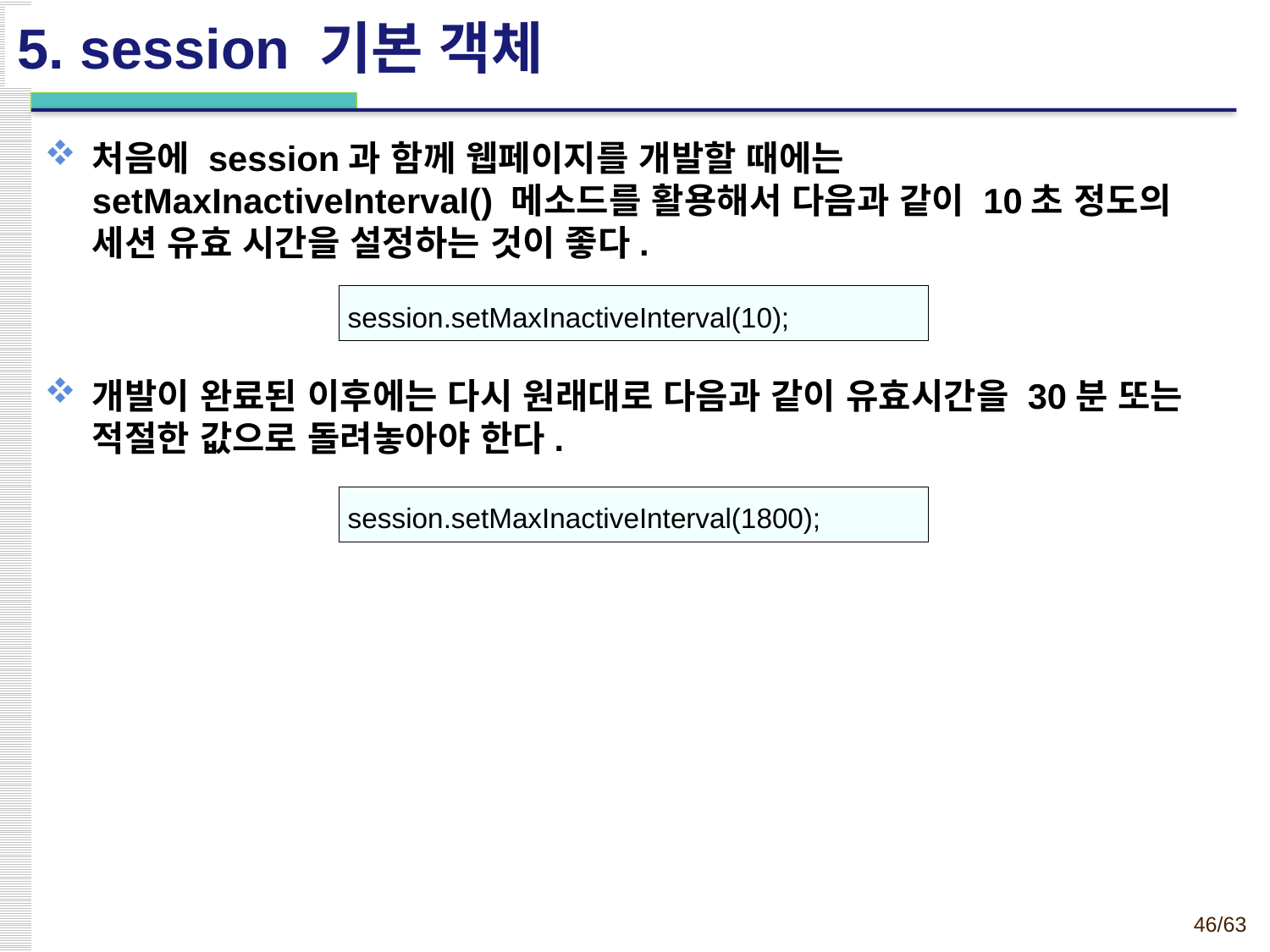

46/65
제8장

# 5. session 기본 객체
처음에 session과 함께 웹페이지를 개발할 때에는 setMaxInactiveInterval() 메소드를 활용해서 다음과 같이 10초 정도의 세션 유효 시간을 설정하는 것이 좋다.

개발이 완료된 이후에는 다시 원래대로 다음과 같이 유효시간을 30분 또는 적절한 값으로 돌려놓아야 한다.

| session.setMaxInactiveInterval(10); |
| --- |
| session.setMaxInactiveInterval(1800); |
| --- |